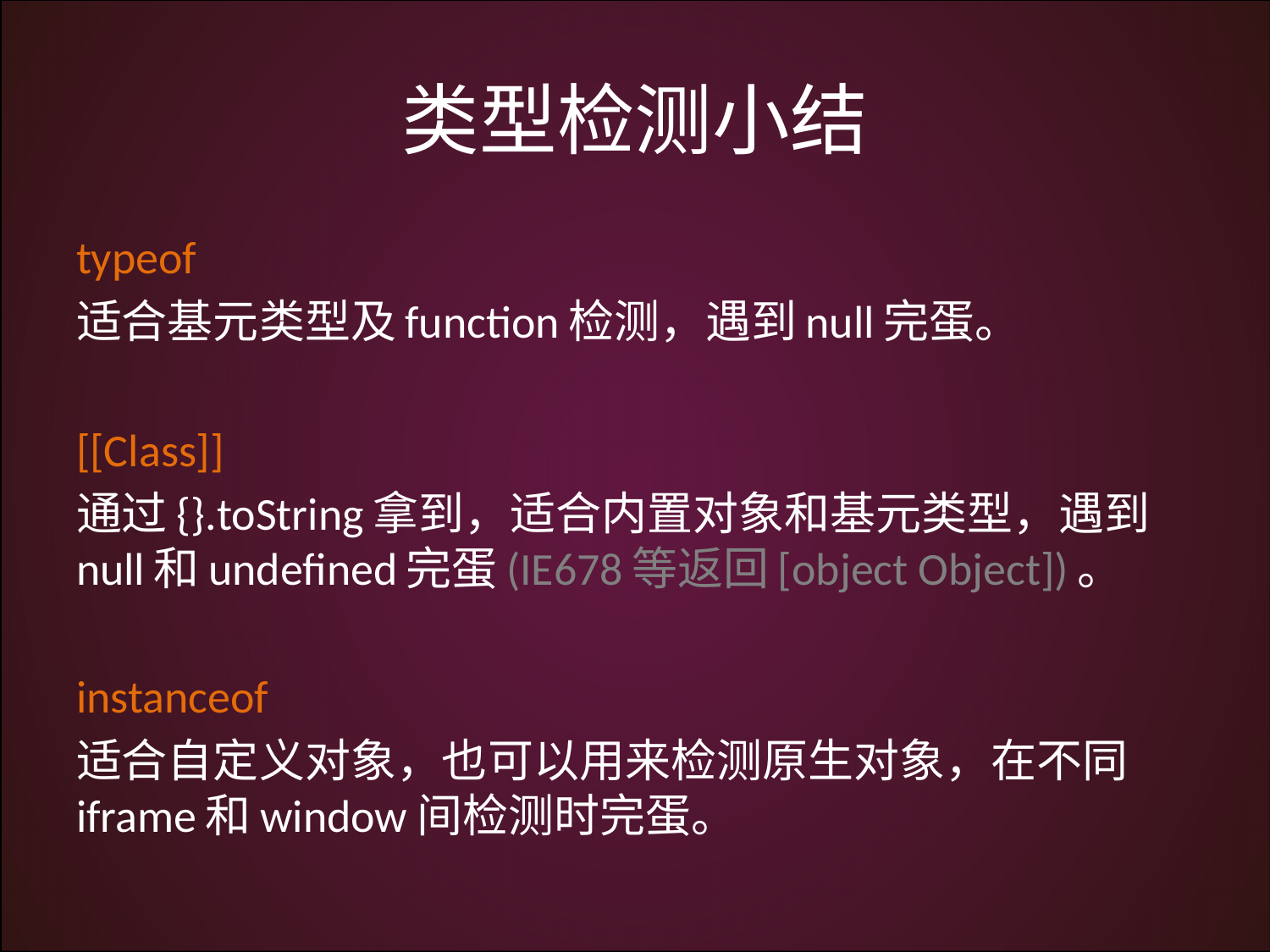

# 类型检测小结
typeof
适合基元类型及function检测，遇到null完蛋。

[[Class]]
通过{}.toString拿到，适合内置对象和基元类型，遇到null和undefined完蛋(IE678等返回[object Object])。

instanceof
适合自定义对象，也可以用来检测原生对象，在不同iframe和window间检测时完蛋。